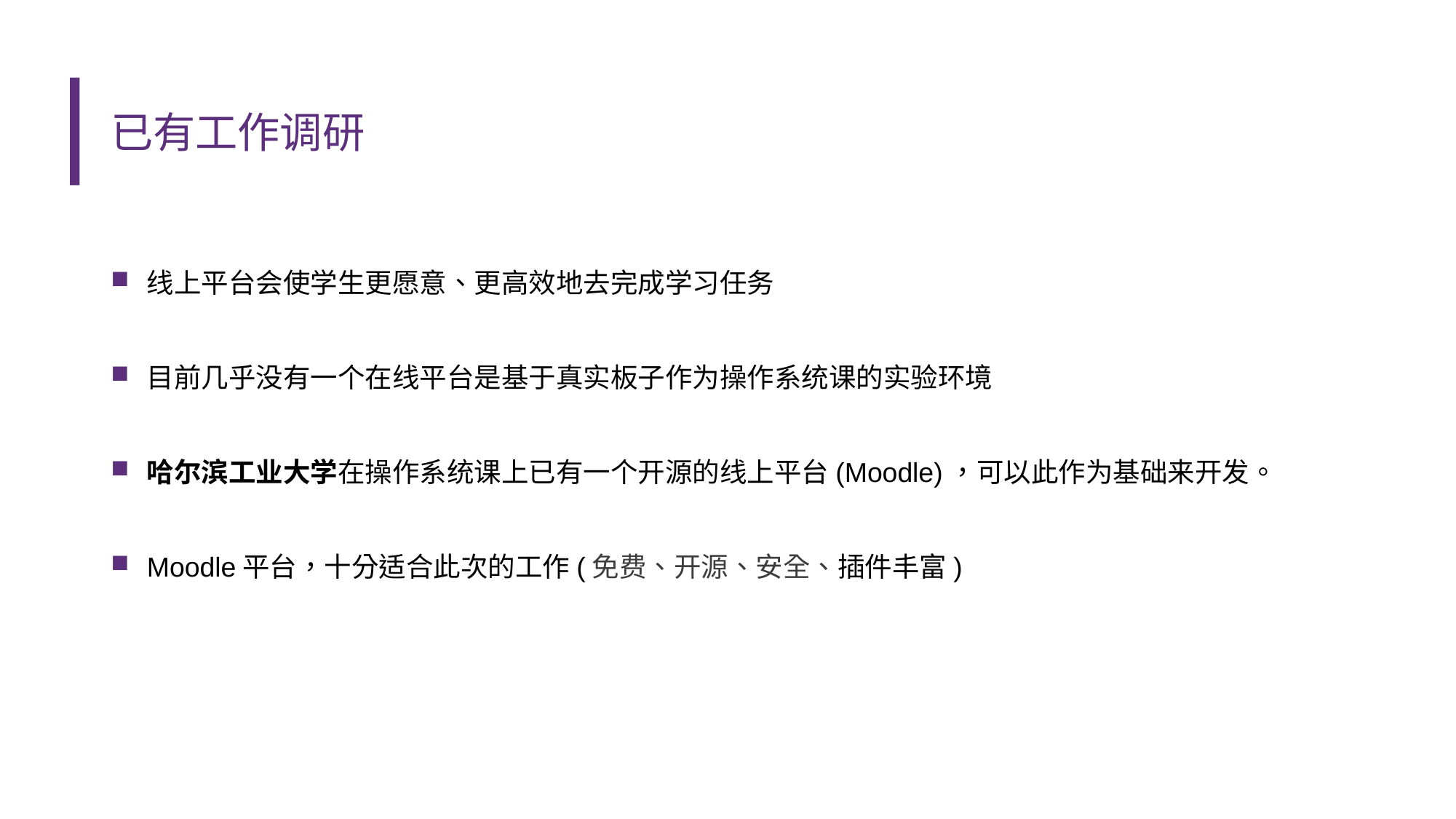

# 已有工作调研
线上平台会使学生更愿意、更高效地去完成学习任务

目前几乎没有一个在线平台是基于真实板子作为操作系统课的实验环境

哈尔滨工业大学在操作系统课上已有一个开源的线上平台(Moodle)，可以此作为基础来开发。

Moodle平台，十分适合此次的工作(免费、开源、安全、插件丰富)